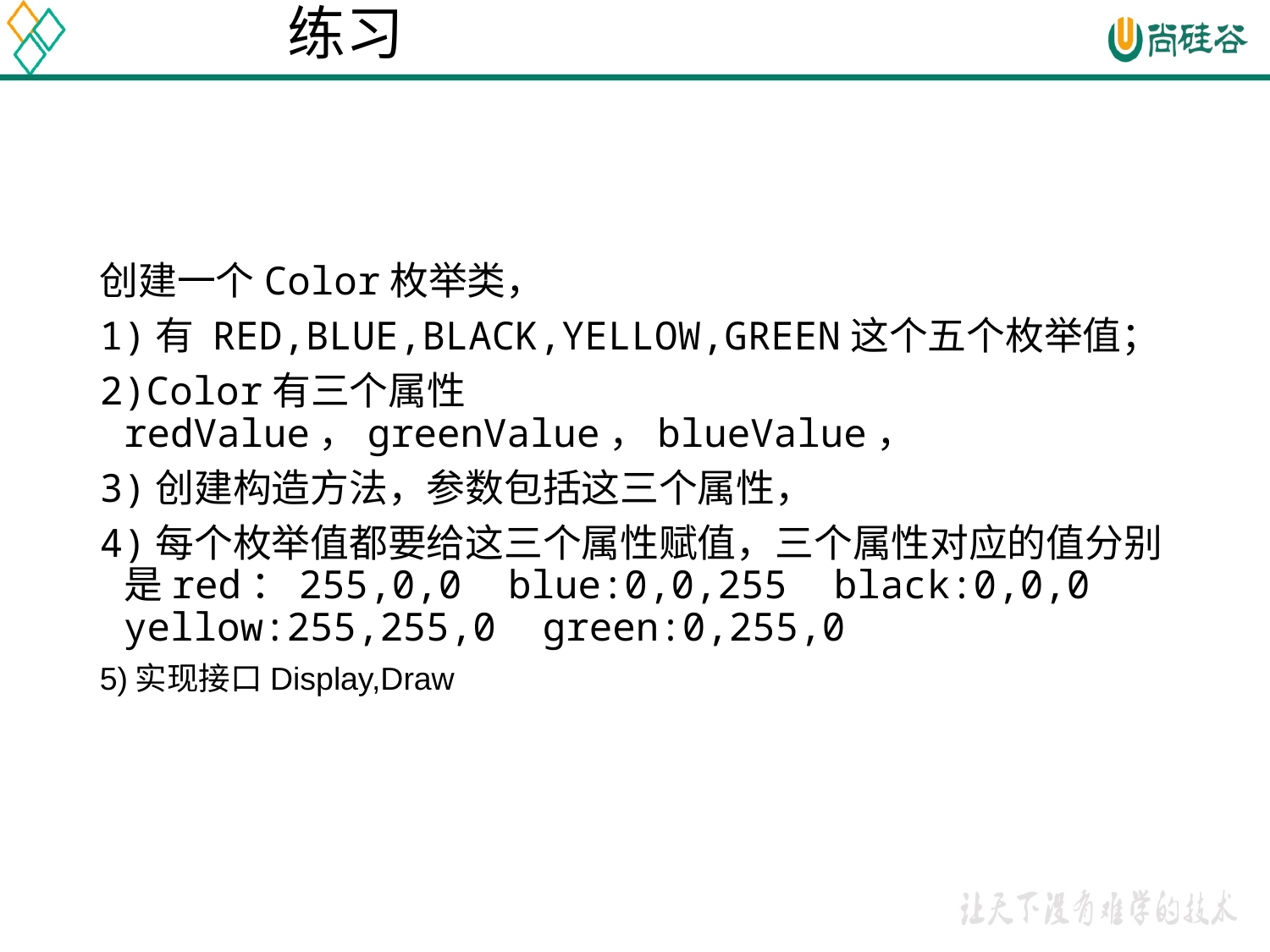

# 练习
创建一个Color枚举类，
1)有 RED,BLUE,BLACK,YELLOW,GREEN这个五个枚举值；
2)Color有三个属性redValue，greenValue，blueValue，
3)创建构造方法，参数包括这三个属性，
4)每个枚举值都要给这三个属性赋值，三个属性对应的值分别是red：255,0,0  blue:0,0,255  black:0,0,0  yellow:255,255,0  green:0,255,0
5)实现接口Display,Draw